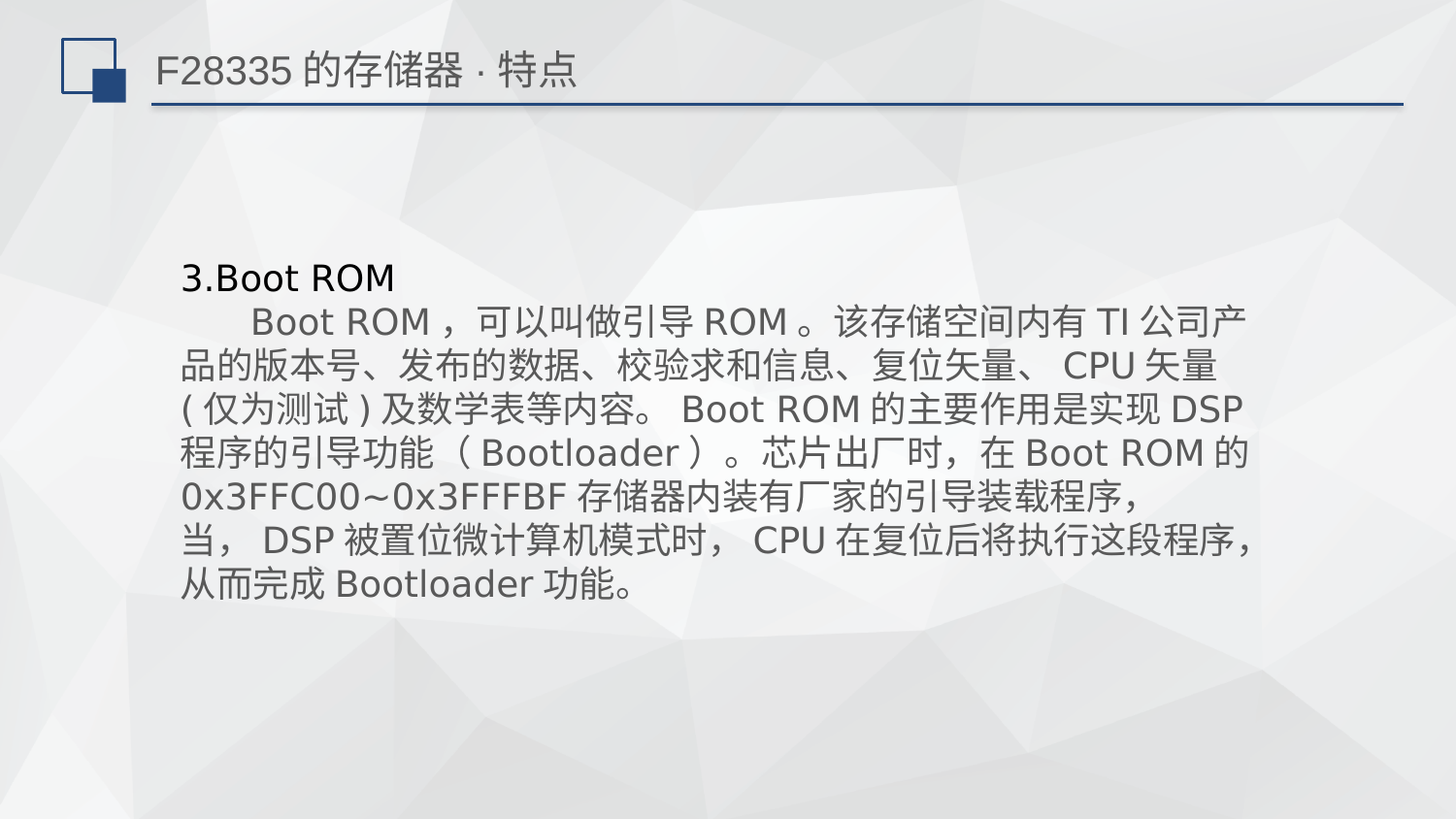

# F28335的存储器·特点
3.Boot ROM
      Boot ROM，可以叫做引导ROM。该存储空间内有TI公司产品的版本号、发布的数据、校验求和信息、复位矢量、CPU矢量(仅为测试)及数学表等内容。Boot ROM的主要作用是实现DSP程序的引导功能（Bootloader）。芯片出厂时，在Boot ROM的0x3FFC00~0x3FFFBF存储器内装有厂家的引导装载程序，当，DSP被置位微计算机模式时，CPU在复位后将执行这段程序，从而完成Bootloader功能。